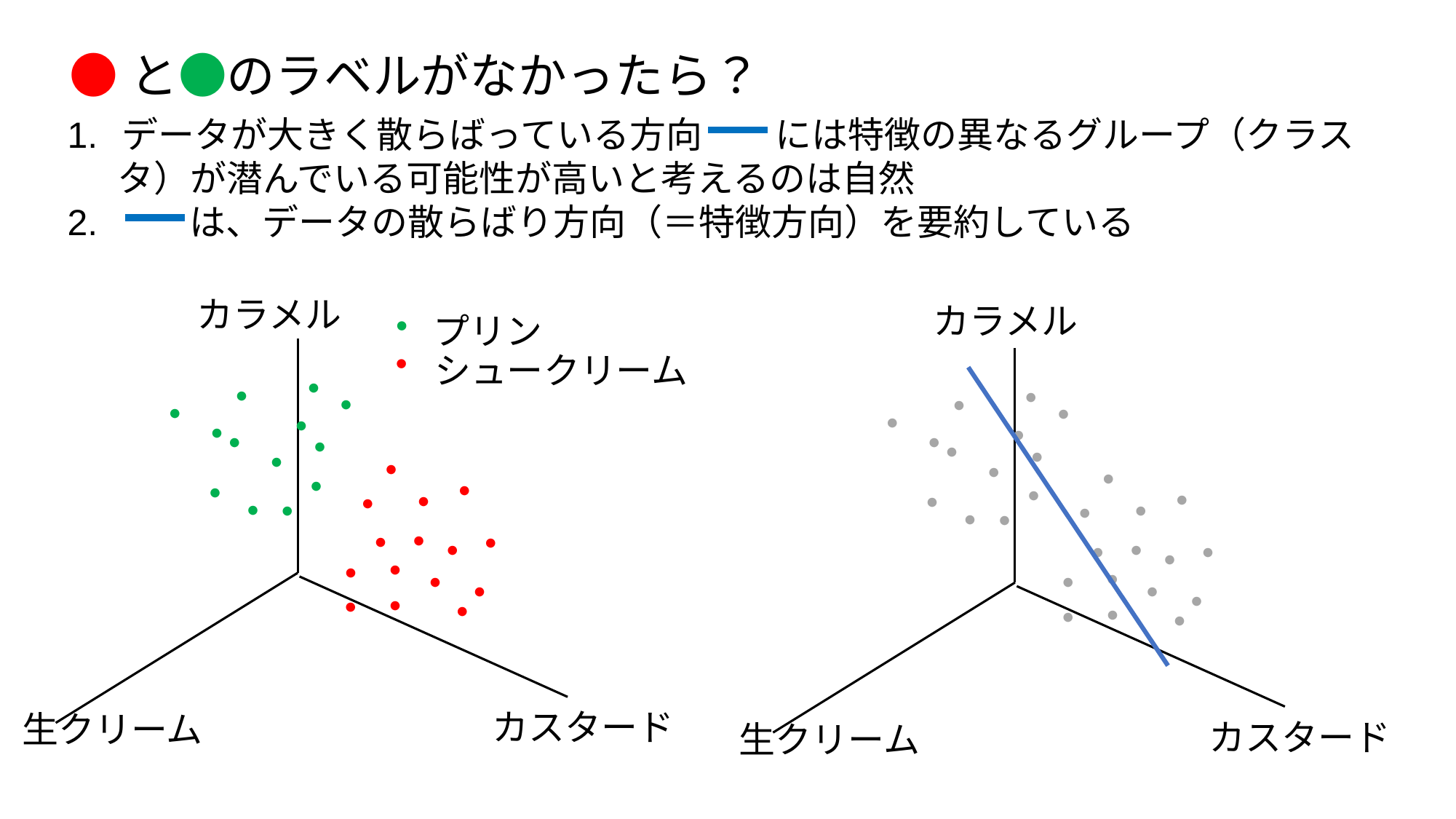

●と●のラベルがなかったら？
データが大きく散らばっている方向　　には特徴の異なるグループ（クラス
     タ）が潜んでいる可能性が高いと考えるのは自然
2. 　　は、データの散らばり方向（＝特徴方向）を要約している
カラメル
カラメル
プリン
●
シュークリーム
●
●
●
●
●
●
●
●
●
●
●
●
●
●
●
●
●
●
●
●
●
●
●
●
●
●
●
●
●
●
●
●
●
●
●
●
●
●
●
●
●
●
●
●
●
●
●
●
●
●
●
●
●
●
●
●
●
カスタード
生クリーム
カスタード
生クリーム